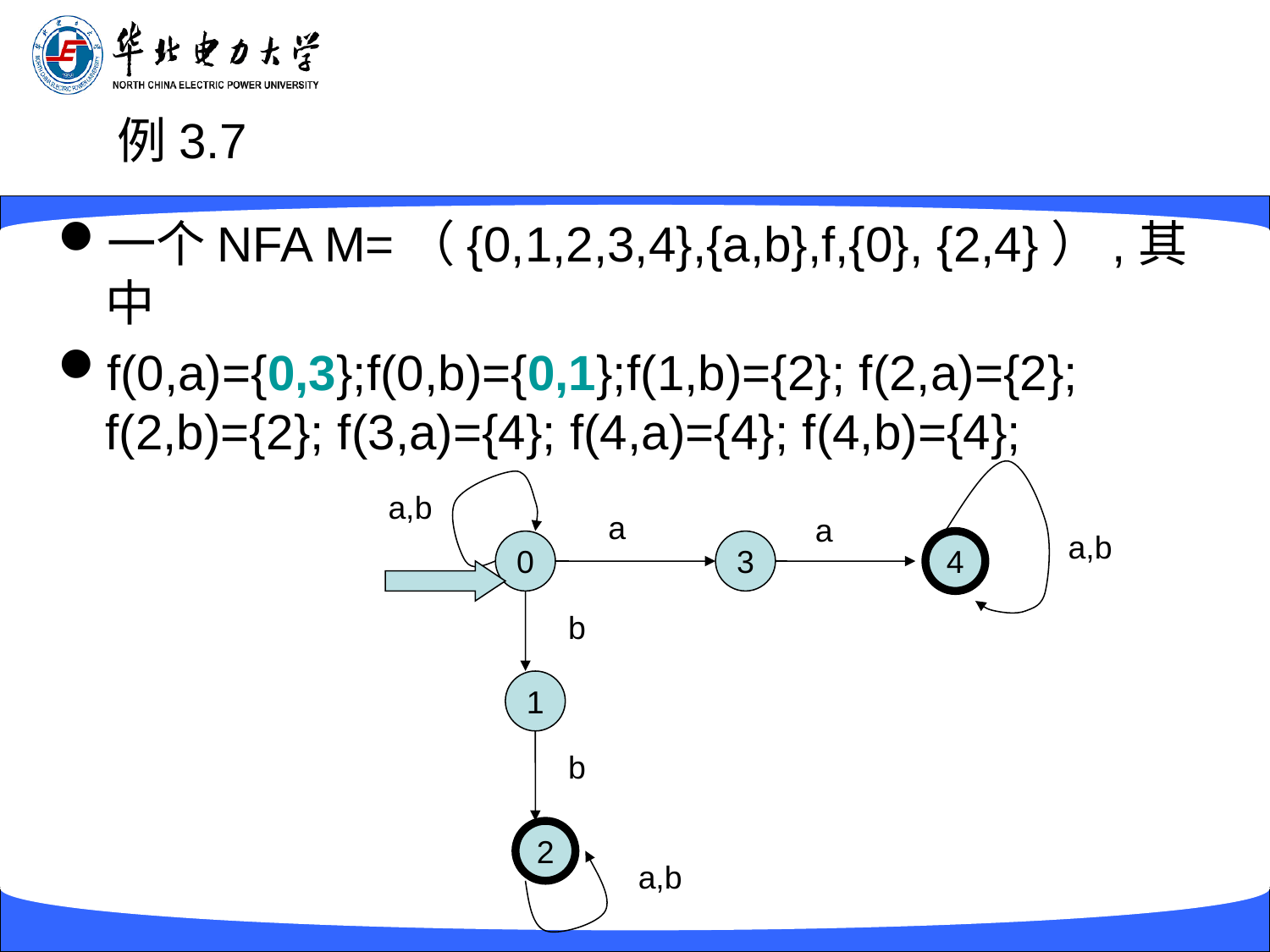

# 例3.7
一个NFA M=（{0,1,2,3,4},{a,b},f,{0}, {2,4}）,其中
f(0,a)={0,3};f(0,b)={0,1};f(1,b)={2}; f(2,a)={2}; f(2,b)={2}; f(3,a)={4}; f(4,a)={4}; f(4,b)={4};

a,b
a
a
a,b
0
3
4

b
1

b
2

a,b